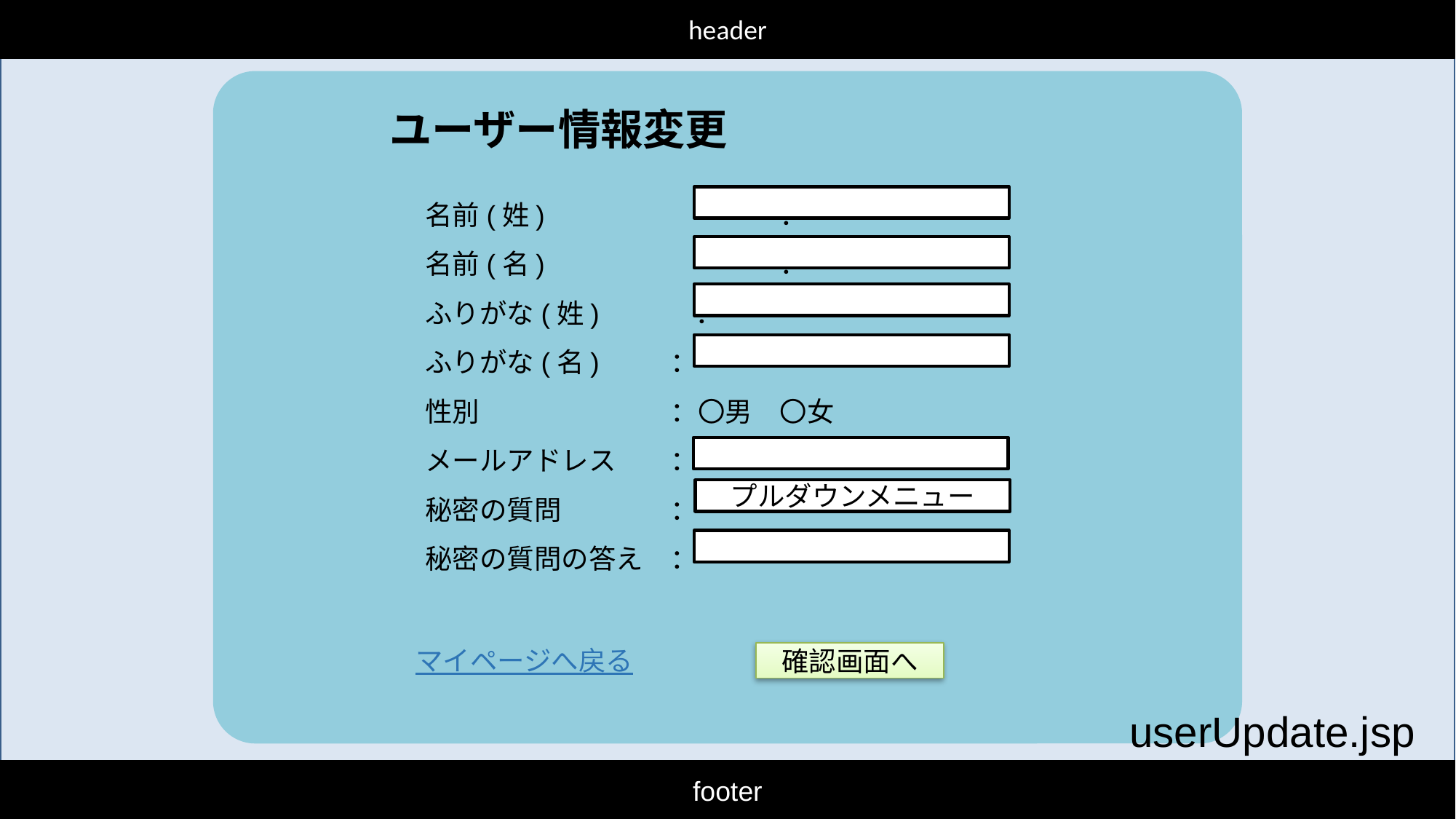

header

ユーザー情報変更
名前(姓) 	　　　　　：
名前(名) 	　　　　　：
ふりがな(姓) 　　　：
ふりがな(名) 	　：
性別		　：〇男　〇女
メールアドレス　　：
秘密の質問　　　　：
秘密の質問の答え　：

プルダウンメニュー

マイページへ戻る
確認画面へ
userUpdate.jsp
footer